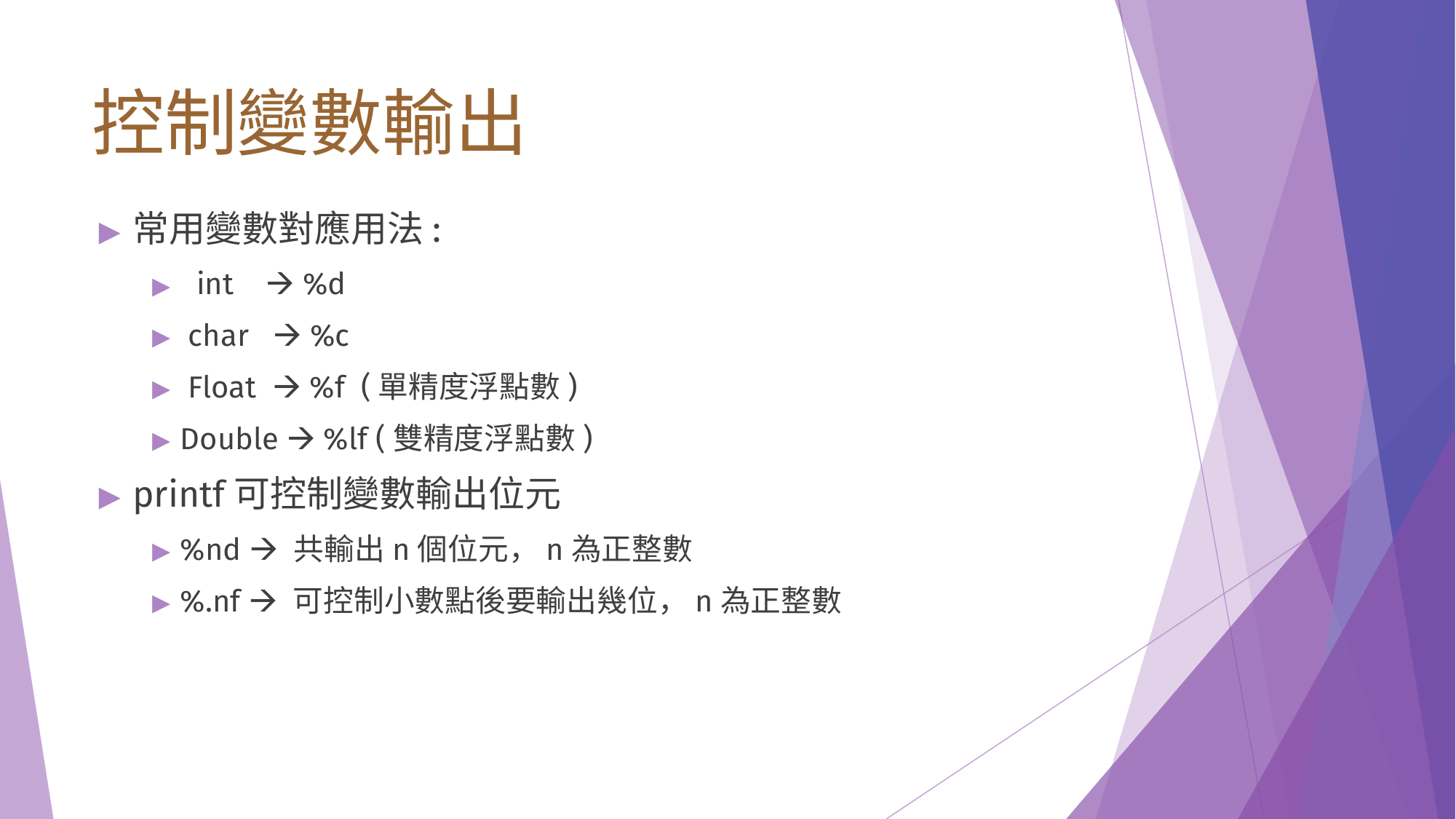

# 控制變數輸出
常用變數對應用法:
  int    🡪 %d
 char   🡪 %c
 Float  🡪 %f  (單精度浮點數)
Double 🡪 %lf (雙精度浮點數)
printf可控制變數輸出位元
%nd 🡪 共輸出n個位元，n為正整數
%.nf 🡪 可控制小數點後要輸出幾位，n為正整數